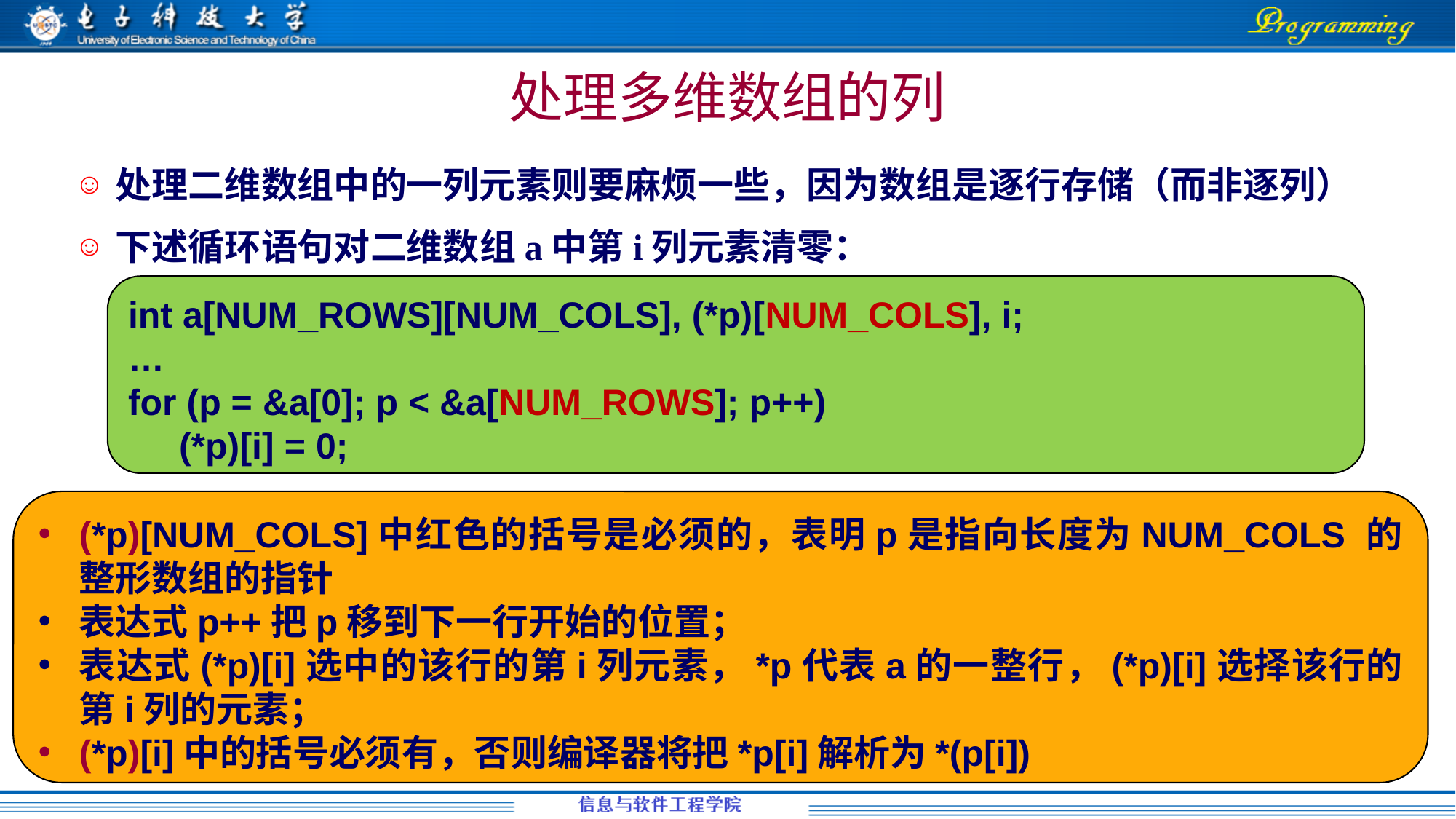

处理多维数组的列
处理二维数组中的一列元素则要麻烦一些，因为数组是逐行存储（而非逐列）
下述循环语句对二维数组a中第i列元素清零：

int a[NUM_ROWS][NUM_COLS], (*p)[NUM_COLS], i;
…
for (p = &a[0]; p < &a[NUM_ROWS]; p++)
     (*p)[i] = 0;
(*p)[NUM_COLS]中红色的括号是必须的，表明p是指向长度为NUM_COLS 的整形数组的指针
表达式p++把p移到下一行开始的位置；
表达式(*p)[i]选中的该行的第i列元素，*p代表a的一整行，(*p)[i]选择该行的第i列的元素；
(*p)[i]中的括号必须有，否则编译器将把*p[i]解析为*(p[i])